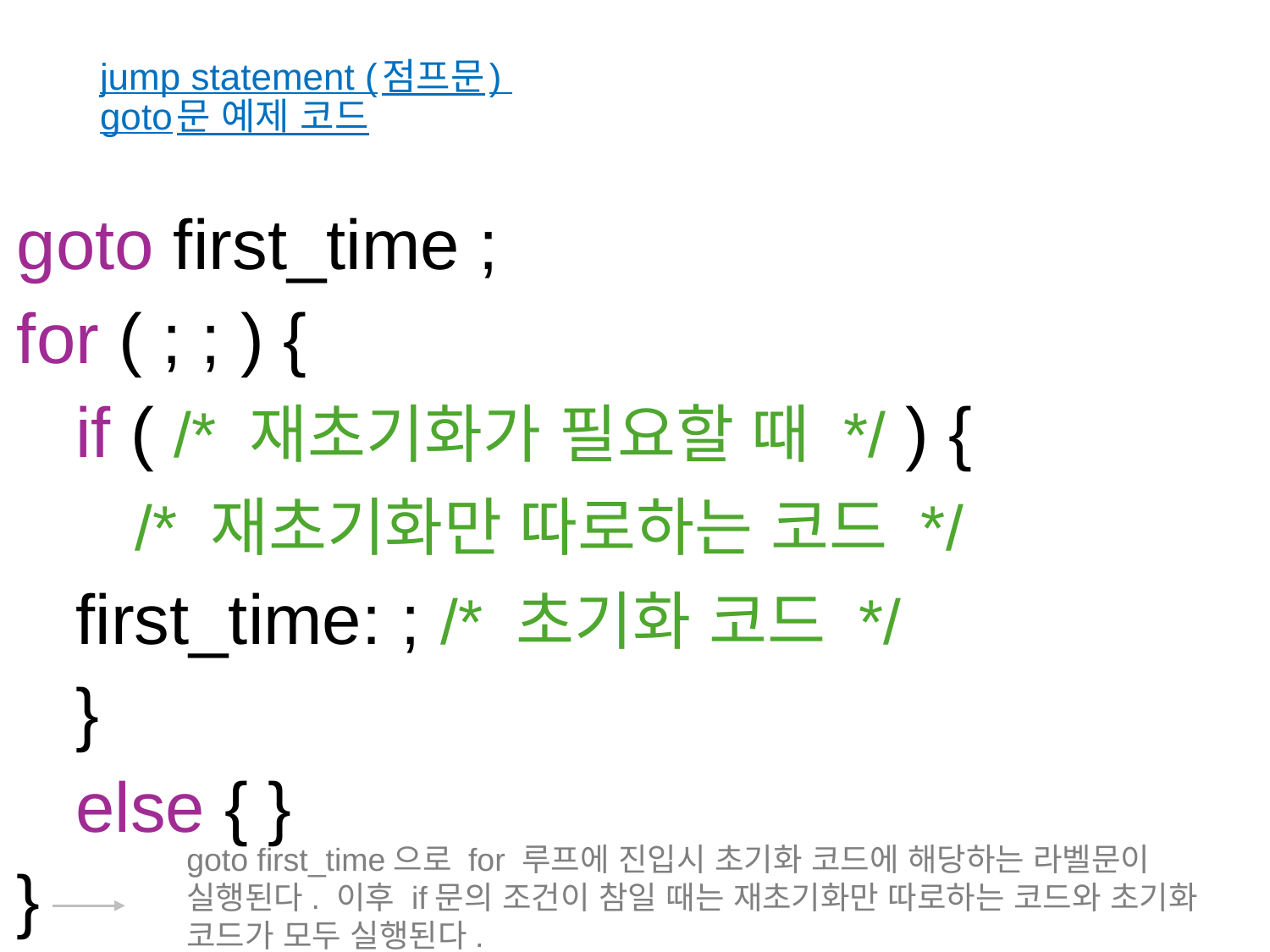

# jump statement (점프문) goto문 예제 코드
goto first_time ;
for ( ; ; ) {
   if ( /* 재초기화가 필요할 때 */ ) {
      /* 재초기화만 따로하는 코드 */
   first_time: ; /* 초기화 코드 */
   }
   else { }
}
goto first_time으로 for 루프에 진입시 초기화 코드에 해당하는 라벨문이
실행된다. 이후 if문의 조건이 참일 때는 재초기화만 따로하는 코드와 초기화
코드가 모두 실행된다.